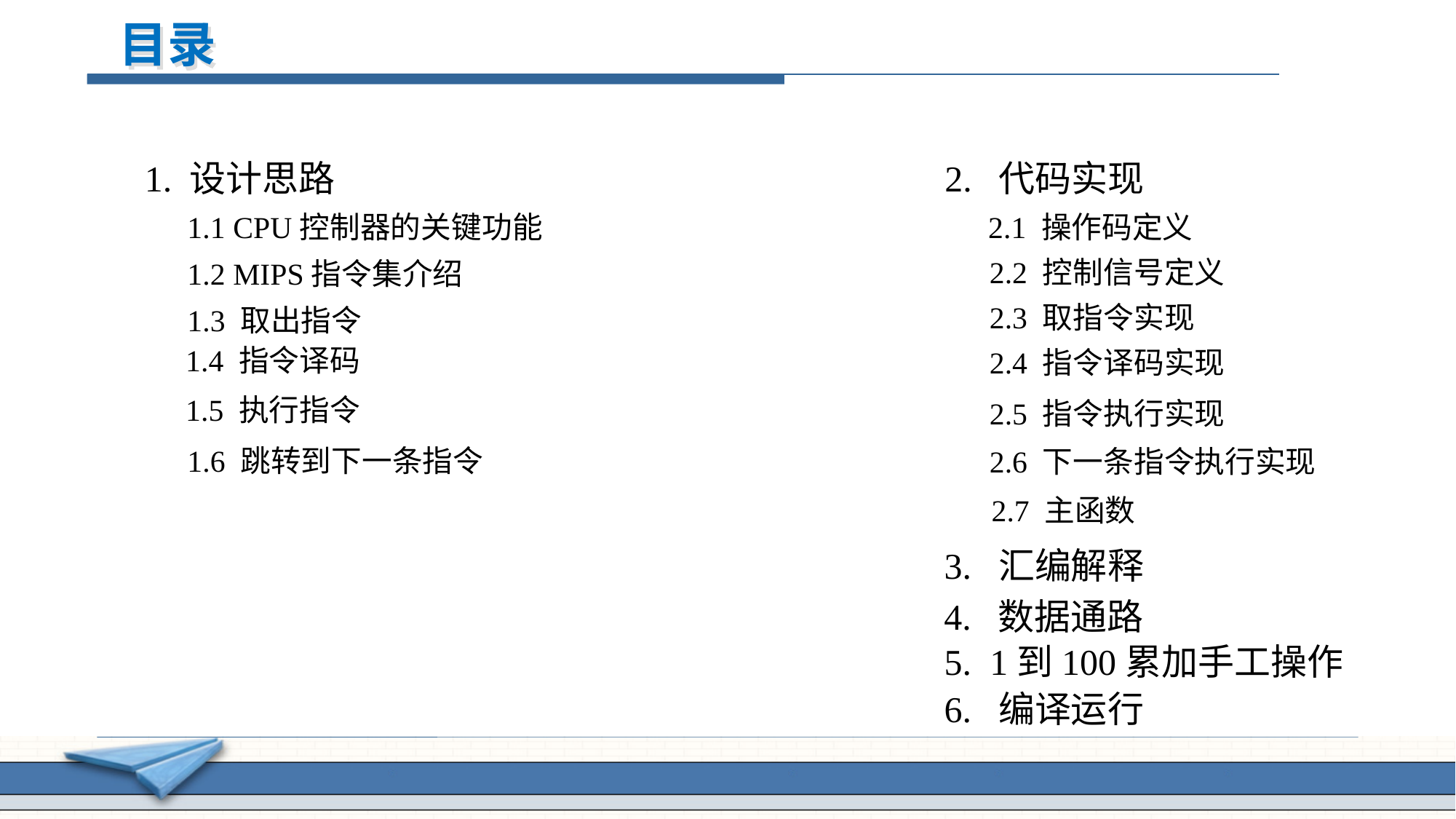

# 目录
1. 设计思路
2.  代码实现
2.1 操作码定义
   1.1 CPU控制器的关键功能
2.2 控制信号定义
   1.2 MIPS指令集介绍
2.3 取指令实现
   1.3 取出指令
   1.4 指令译码
2.4 指令译码实现
   1.5 执行指令
2.5 指令执行实现
   1.6 跳转到下一条指令
2.6 下一条指令执行实现
2.7 主函数
3.  汇编解释
4.  数据通路
5.  1到100累加手工操作
6.  编译运行